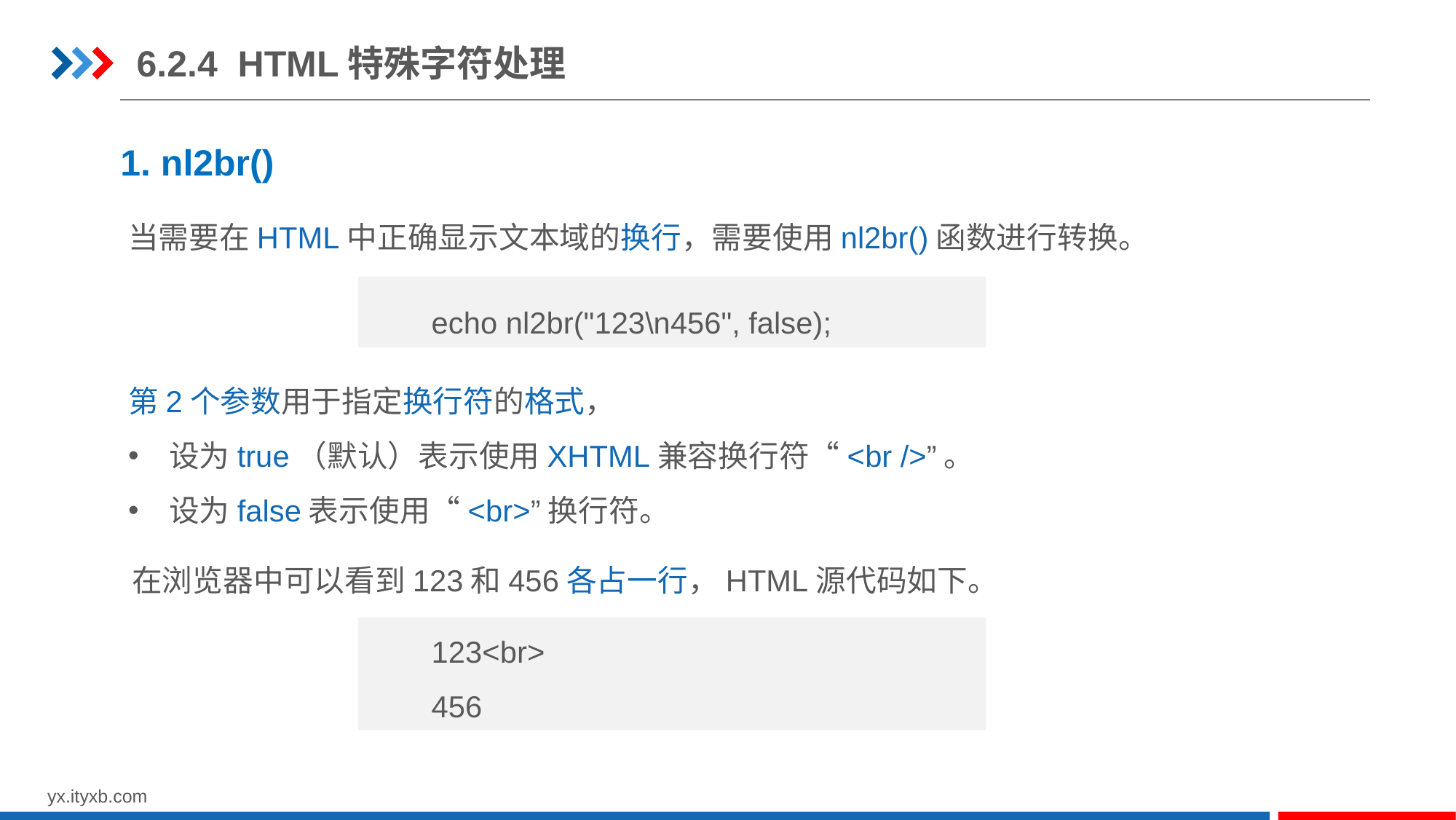

6.2.4  HTML特殊字符处理
1. nl2br()
当需要在HTML中正确显示文本域的换行，需要使用nl2br()函数进行转换。

第2个参数用于指定换行符的格式，
设为true（默认）表示使用XHTML兼容换行符“<br />”。
设为false表示使用“<br>”换行符。

echo nl2br("123\n456", false);
在浏览器中可以看到123和456各占一行，HTML源代码如下。
123<br>
456